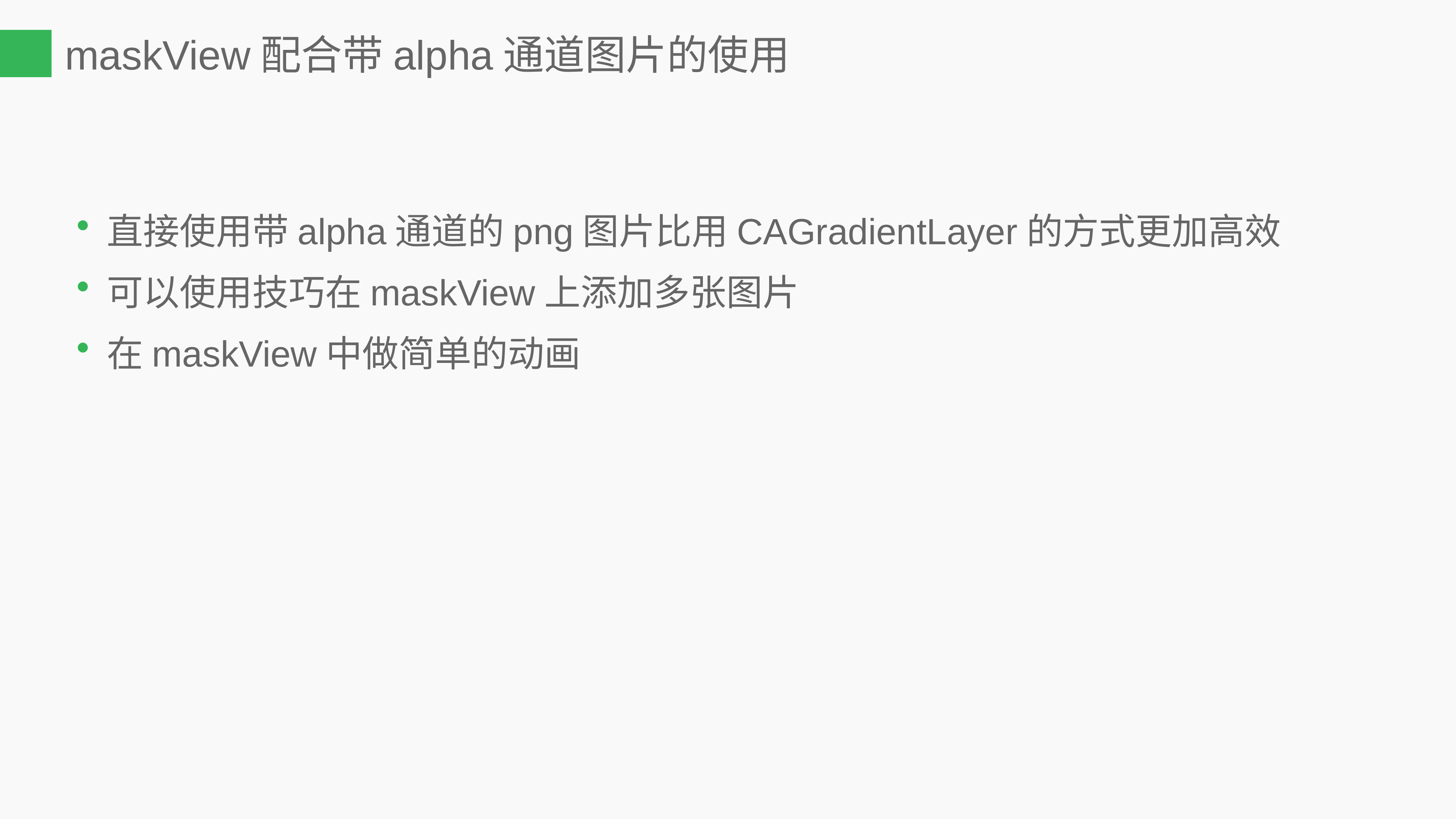

maskView配合带alpha通道图片的使用

直接使用带alpha通道的png图片比用CAGradientLayer的方式更加高效
可以使用技巧在maskView上添加多张图片
在maskView中做简单的动画